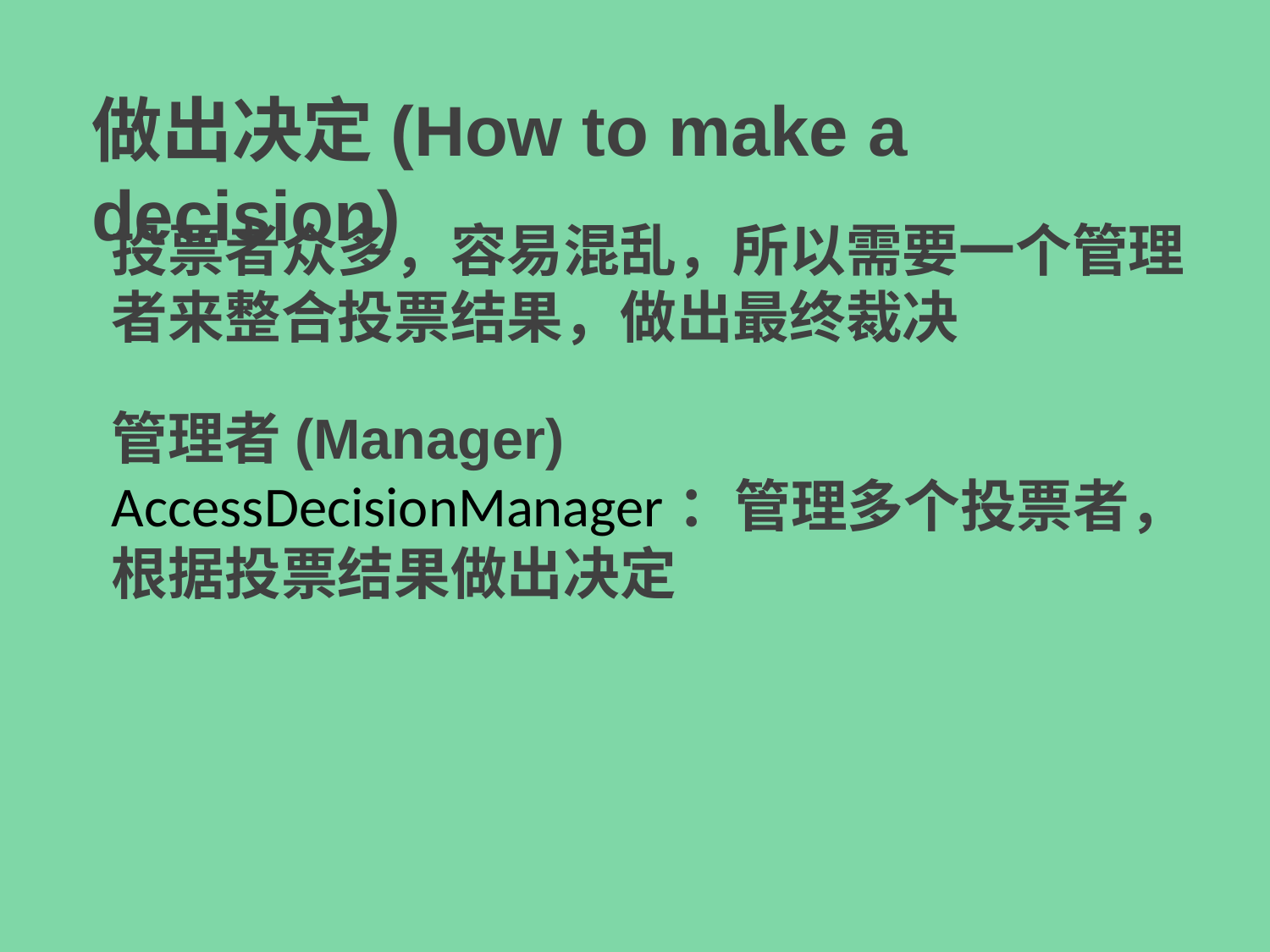

做出决定(How to make a decision)
投票者众多，容易混乱，所以需要一个管理者来整合投票结果，做出最终裁决
管理者(Manager)
AccessDecisionManager：管理多个投票者，根据投票结果做出决定